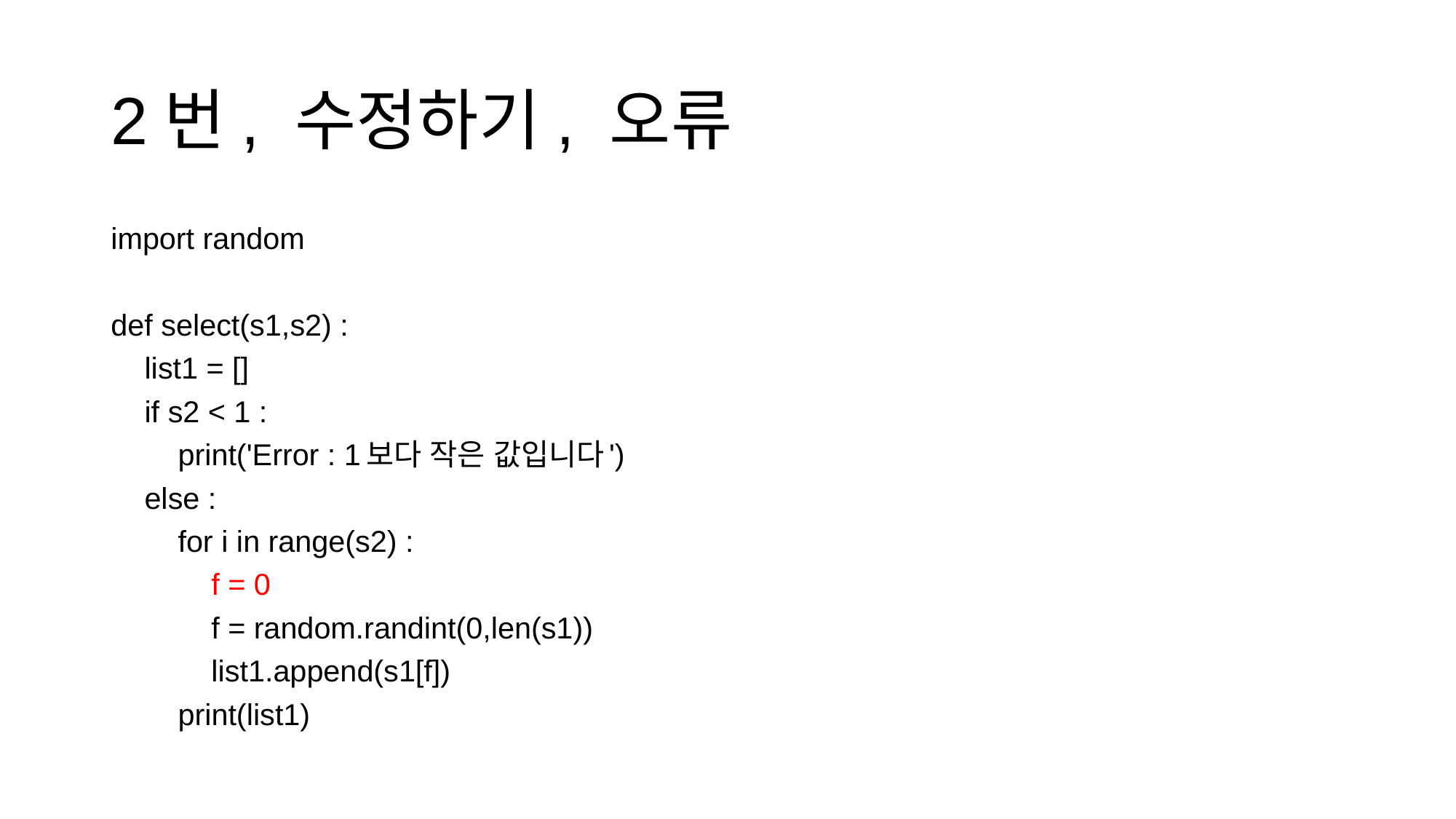

# 2번, 수정하기, 오류
import random

def select(s1,s2) :
    list1 = []
    if s2 < 1 :
        print('Error : 1보다 작은 값입니다')
    else :
        for i in range(s2) :
            f = 0
            f = random.randint(0,len(s1))
            list1.append(s1[f])
        print(list1)